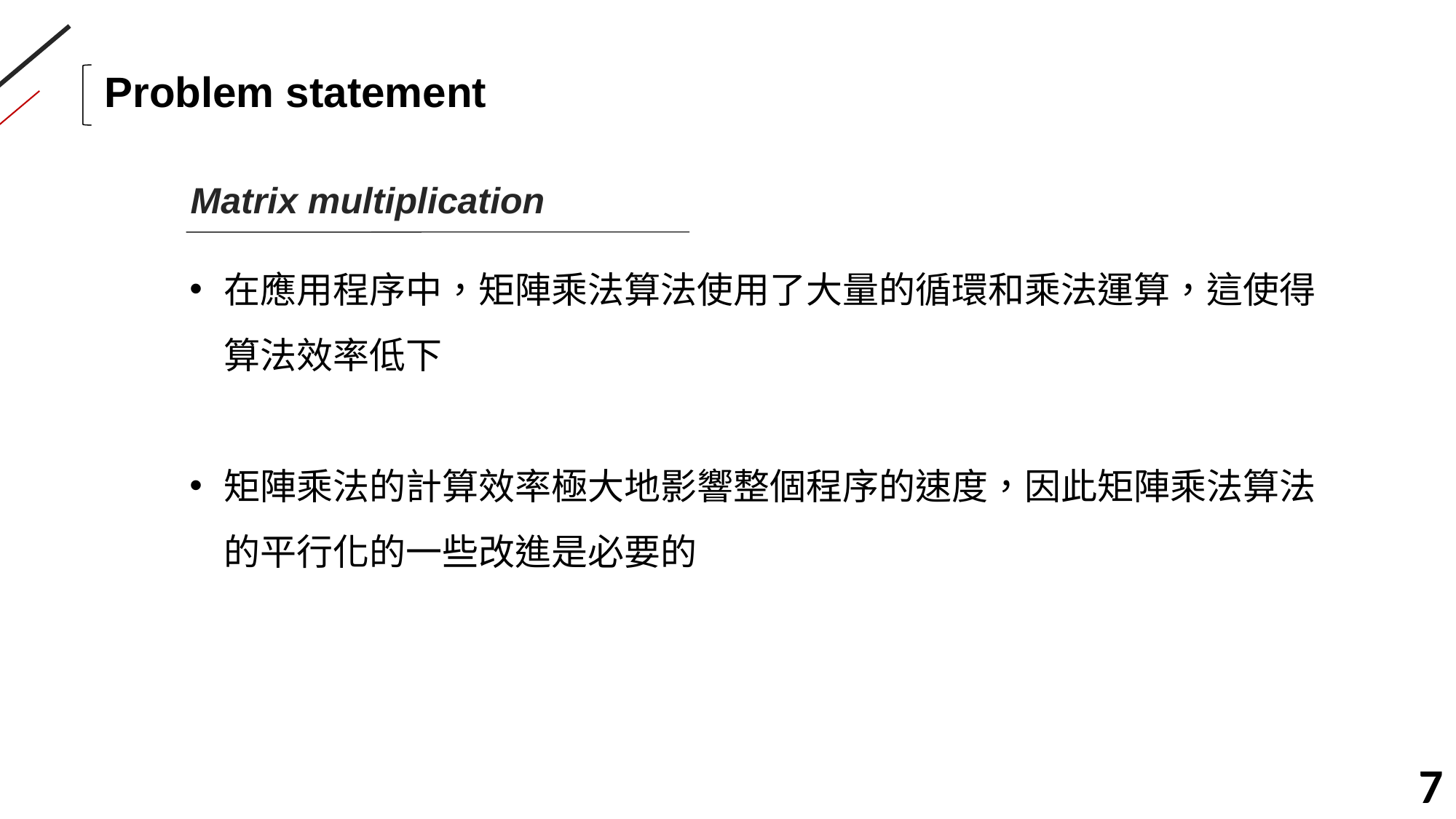

Problem statement

Matrix multiplication
在應用程序中，矩陣乘法算法使用了大量的循環和乘法運算，這使得算法效率低下

矩陣乘法的計算效率極大地影響整個程序的速度，因此矩陣乘法算法的平行化的一些改進是必要的
7